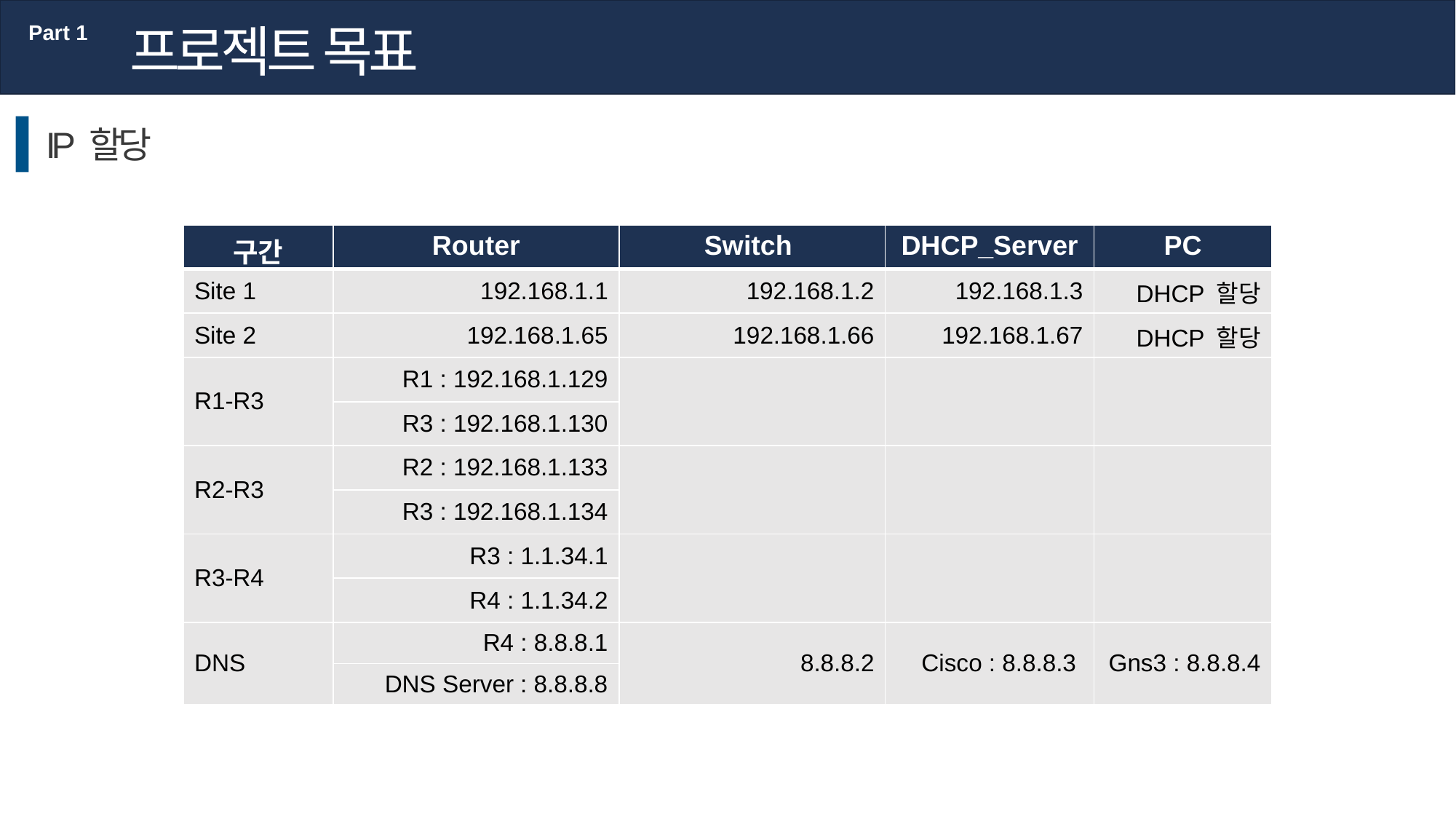

프로젝트 목표
Part 1

IP 할당
| 구간 | Router | Switch | DHCP\_Server | PC |
| --- | --- | --- | --- | --- |
| Site 1 | 192.168.1.1 | 192.168.1.2 | 192.168.1.3 | DHCP 할당 |
| Site 2 | 192.168.1.65 | 192.168.1.66 | 192.168.1.67 | DHCP 할당 |
| R1-R3 | R1 : 192.168.1.129 |  |  |  |
|  | R3 : 192.168.1.130 |  |  |  |
| R2-R3 | R2 : 192.168.1.133 |  |  |  |
|  | R3 : 192.168.1.134 |  |  |  |
| R3-R4 | R3 : 1.1.34.1 |  |  |  |
|  | R4 : 1.1.34.2 |  |  |  |
| DNS | R4 : 8.8.8.1 | 8.8.8.2 | Cisco : 8.8.8.3 | Gns3 : 8.8.8.4 |
|  | DNS Server : 8.8.8.8 |  |  |  |